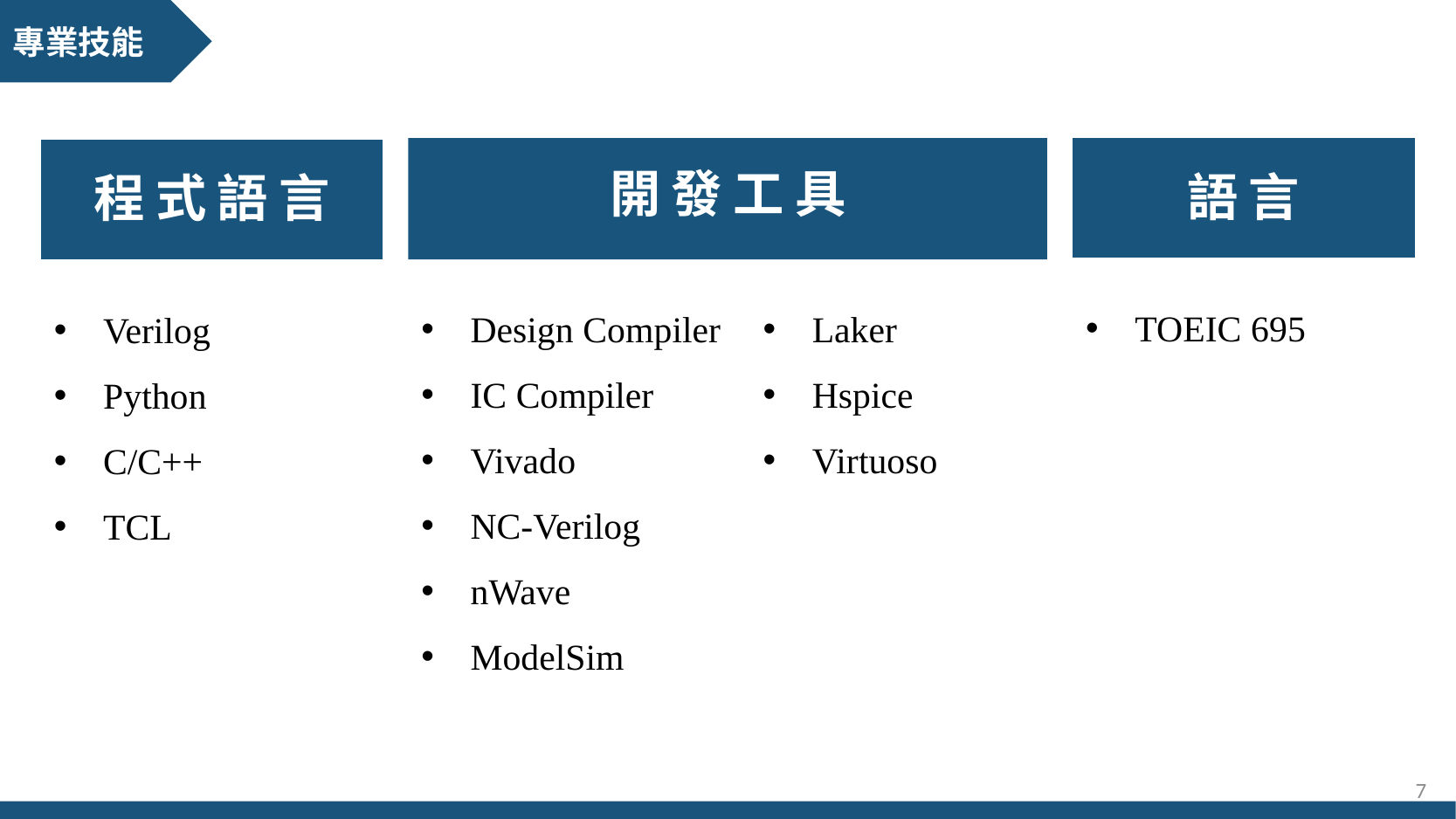

專業技能

開發工具

語言

程式語言
TOEIC 695
Design Compiler
IC Compiler
Vivado
NC-Verilog
nWave
ModelSim
Laker
Hspice
Virtuoso

Verilog
Python
C/C++
TCL
7